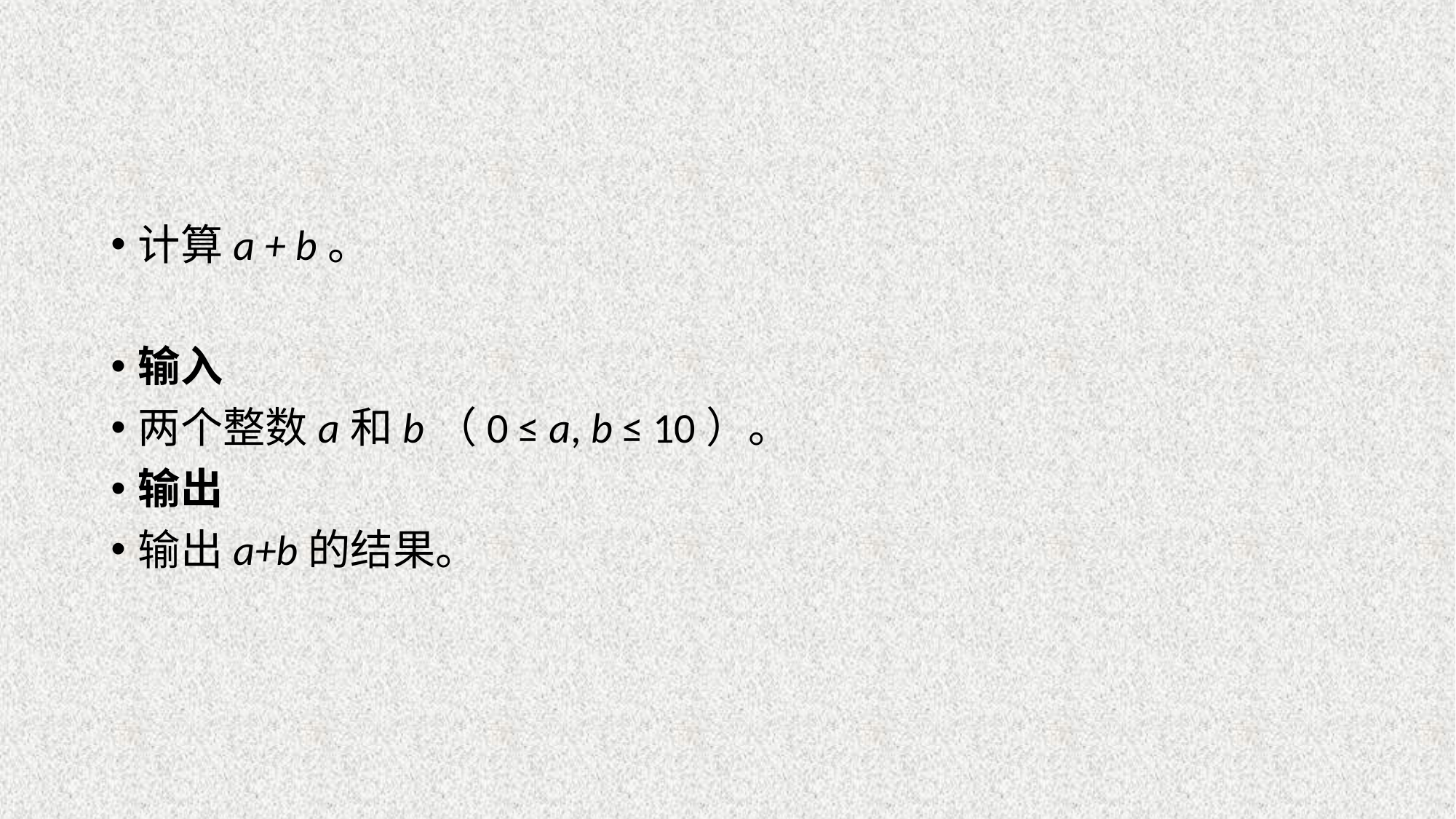

#
计算a + b。

输入
两个整数a和b（0 ≤ a, b ≤ 10）。
输出
输出a+b的结果。